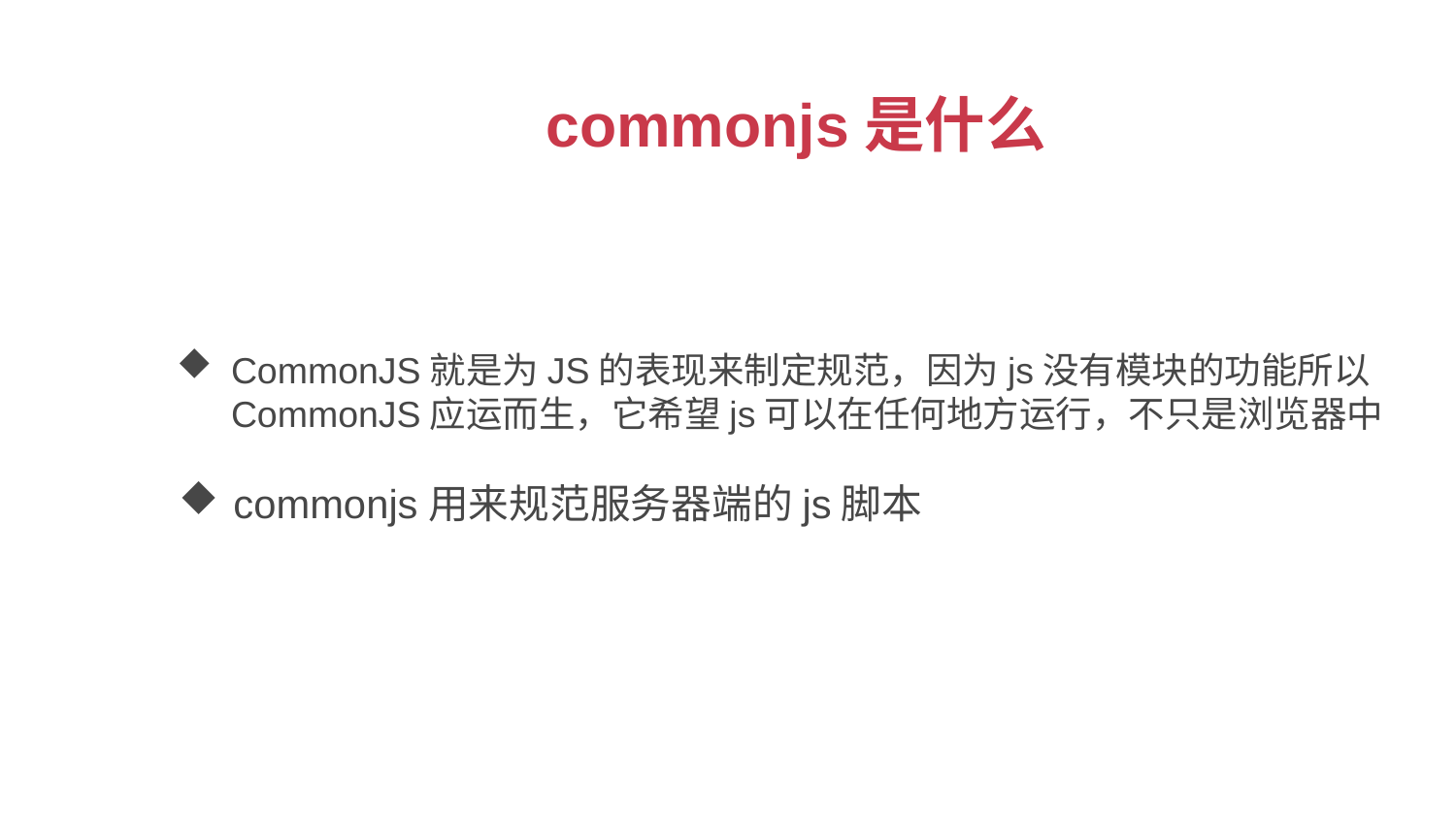

commonjs是什么
CommonJS就是为JS的表现来制定规范，因为js没有模块的功能所以CommonJS应运而生，它希望js可以在任何地方运行，不只是浏览器中
commonjs用来规范服务器端的js脚本